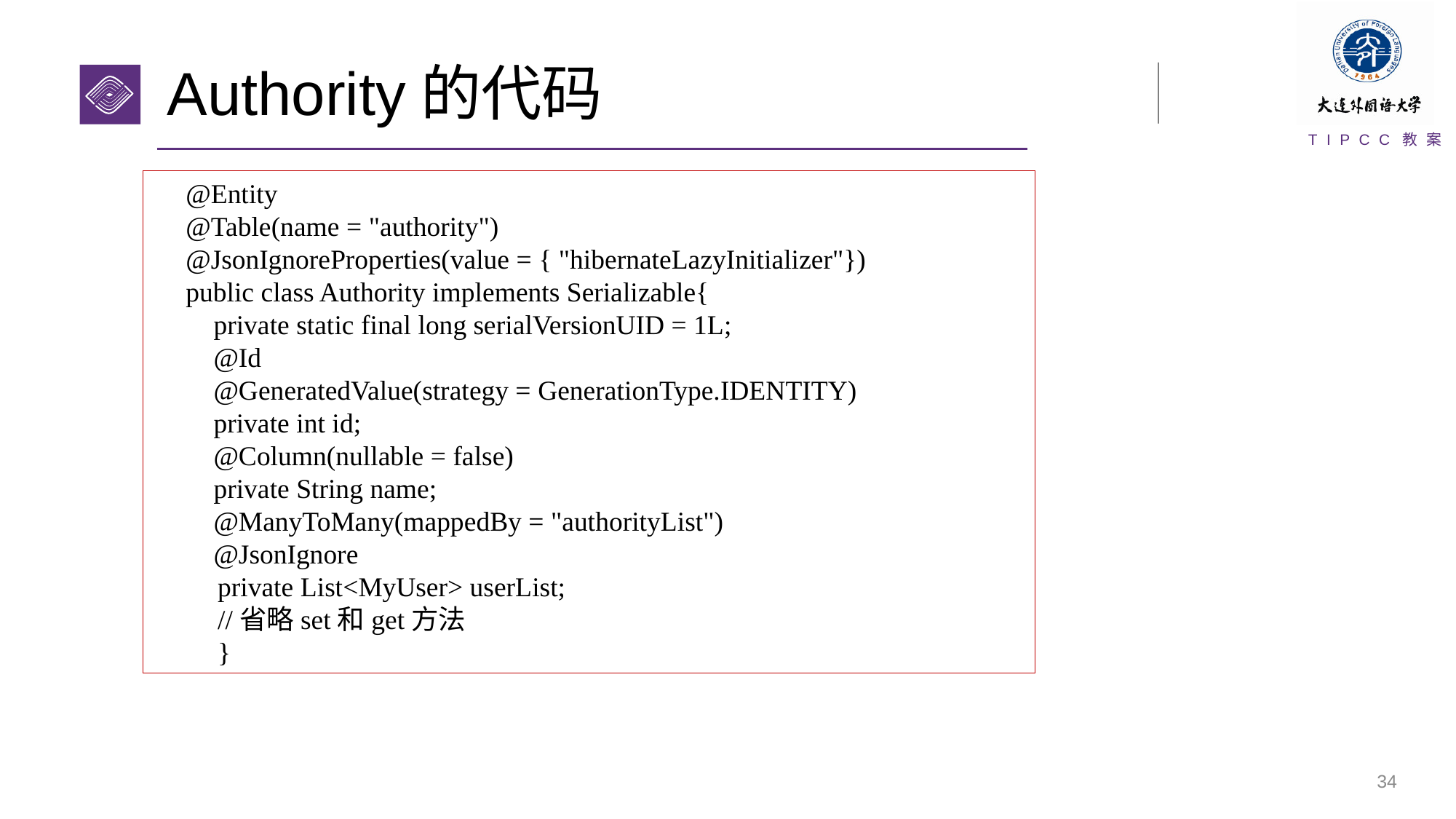

# Authority的代码
@Entity
@Table(name = "authority")
@JsonIgnoreProperties(value = { "hibernateLazyInitializer"})
public class Authority implements Serializable{
    private static final long serialVersionUID = 1L;
    @Id
    @GeneratedValue(strategy = GenerationType.IDENTITY)
    private int id;
    @Column(nullable = false)
    private String name;
    @ManyToMany(mappedBy = "authorityList")
    @JsonIgnore
private List<MyUser> userList;
//省略set和get方法
}
34